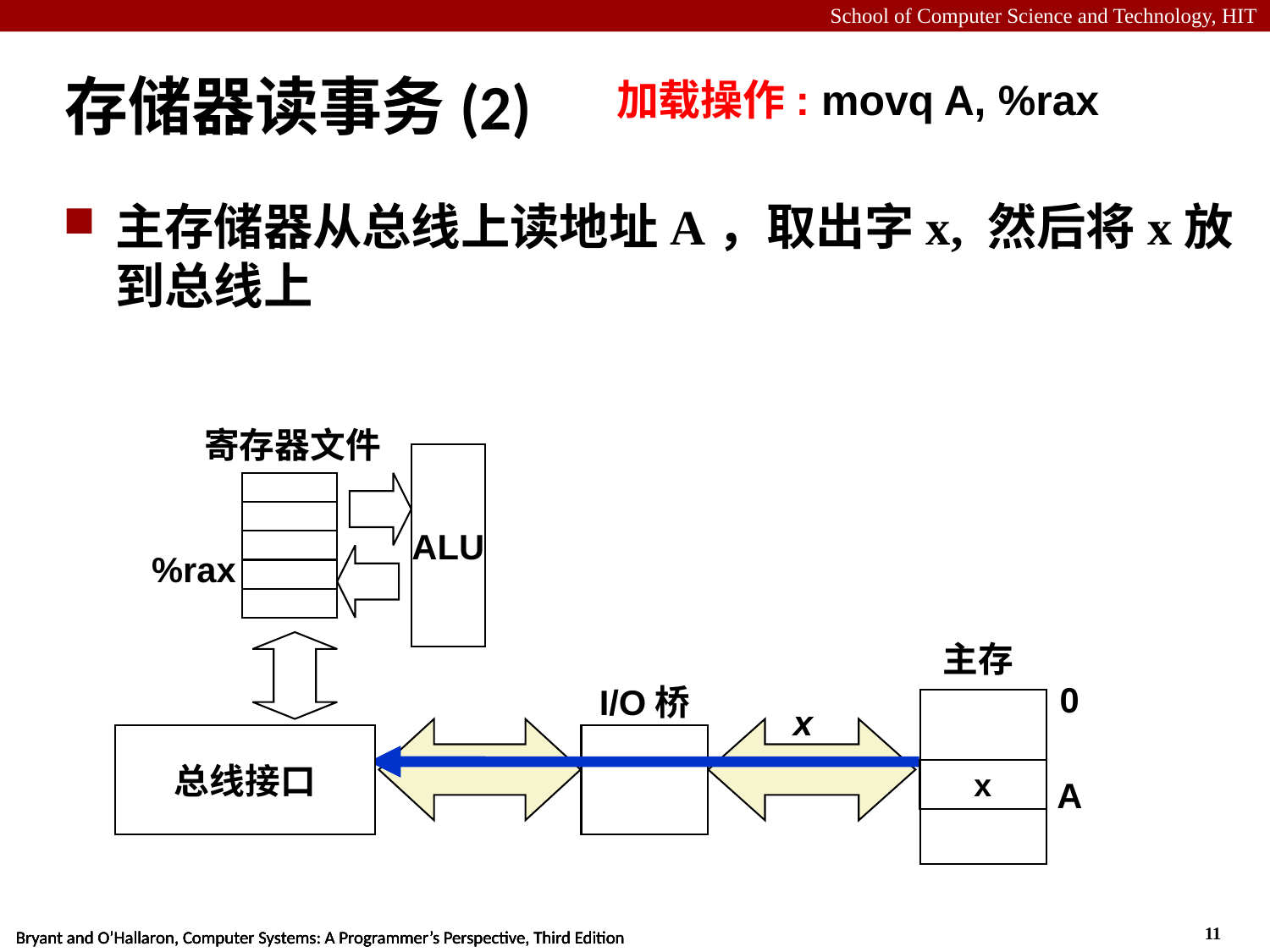

# 存储器读事务(2)
加载操作: movq A, %rax
主存储器从总线上读地址A，取出字x, 然后将x放到总线上
寄存器文件
ALU

%rax

主存

0
I/O桥

x

总线接口

A
x